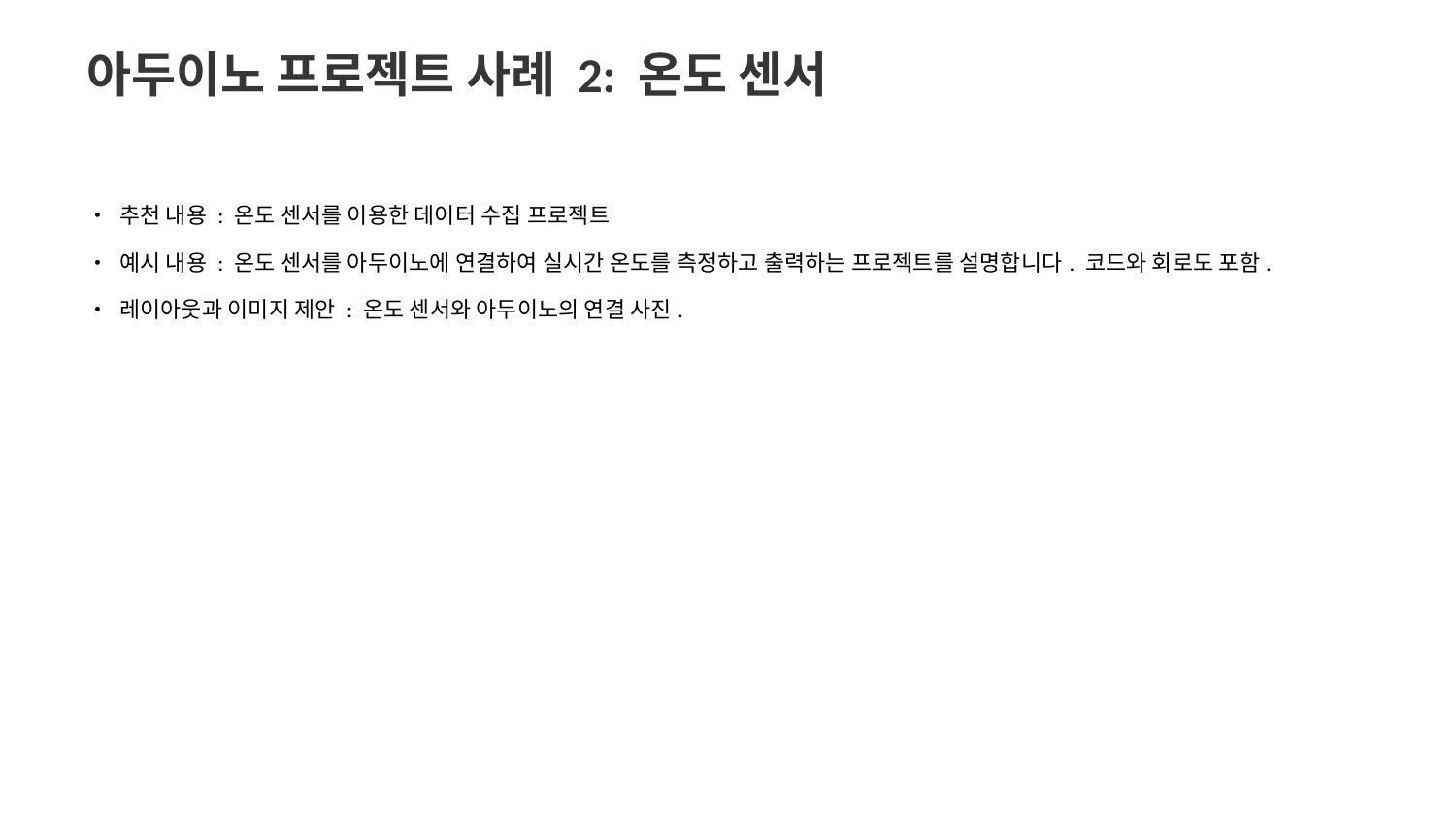

아두이노 프로젝트 사례 2: 온도 센서
• 추천 내용 : 온도 센서를 이용한 데이터 수집 프로젝트
• 예시 내용 : 온도 센서를 아두이노에 연결하여 실시간 온도를 측정하고 출력하는 프로젝트를 설명합니다. 코드와 회로도 포함.
• 레이아웃과 이미지 제안 : 온도 센서와 아두이노의 연결 사진.